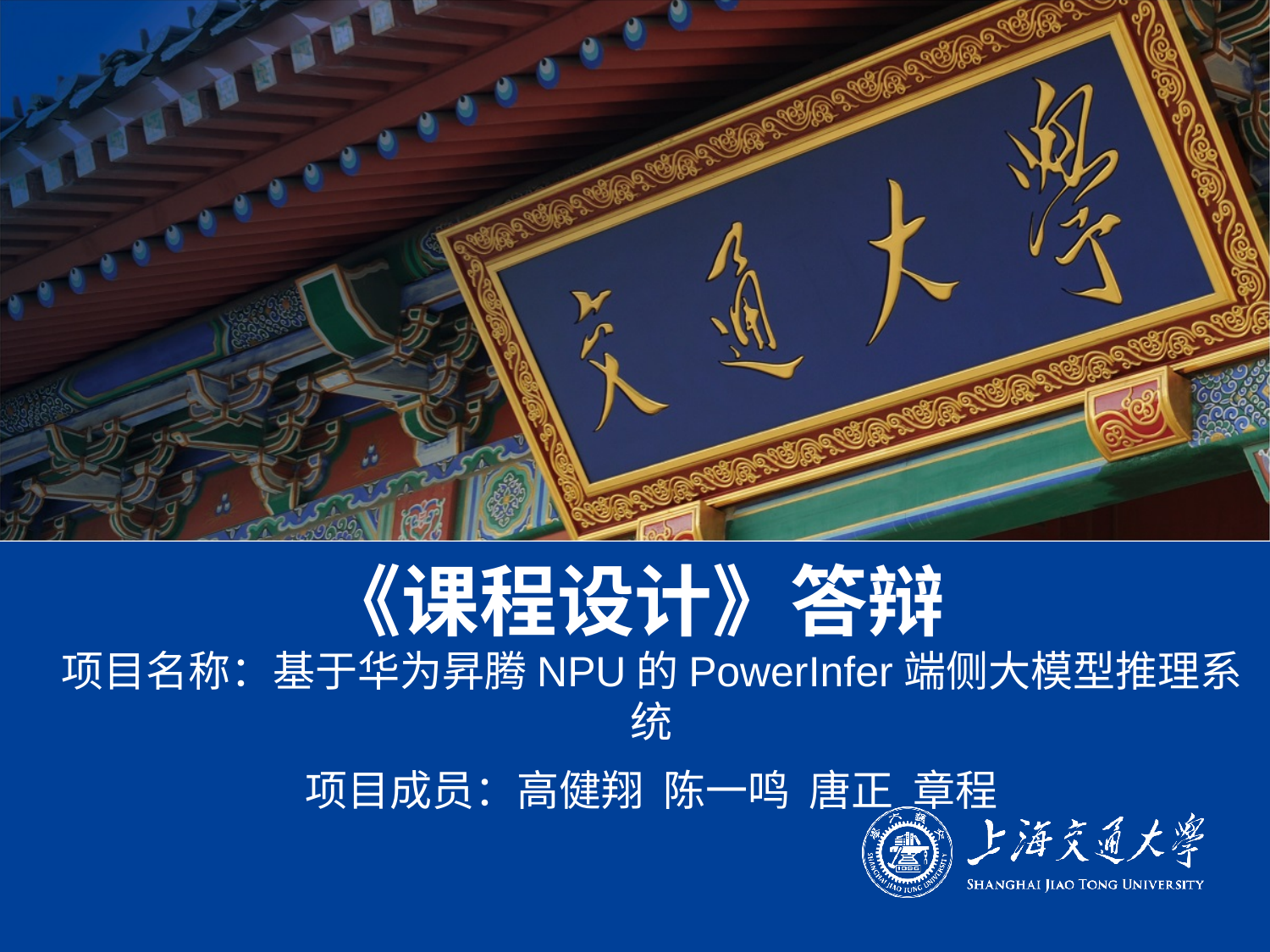

# 《课程设计》答辩
项目名称：基于华为昇腾NPU的PowerInfer端侧大模型推理系统
项目成员：高健翔  陈一鸣  唐正  章程